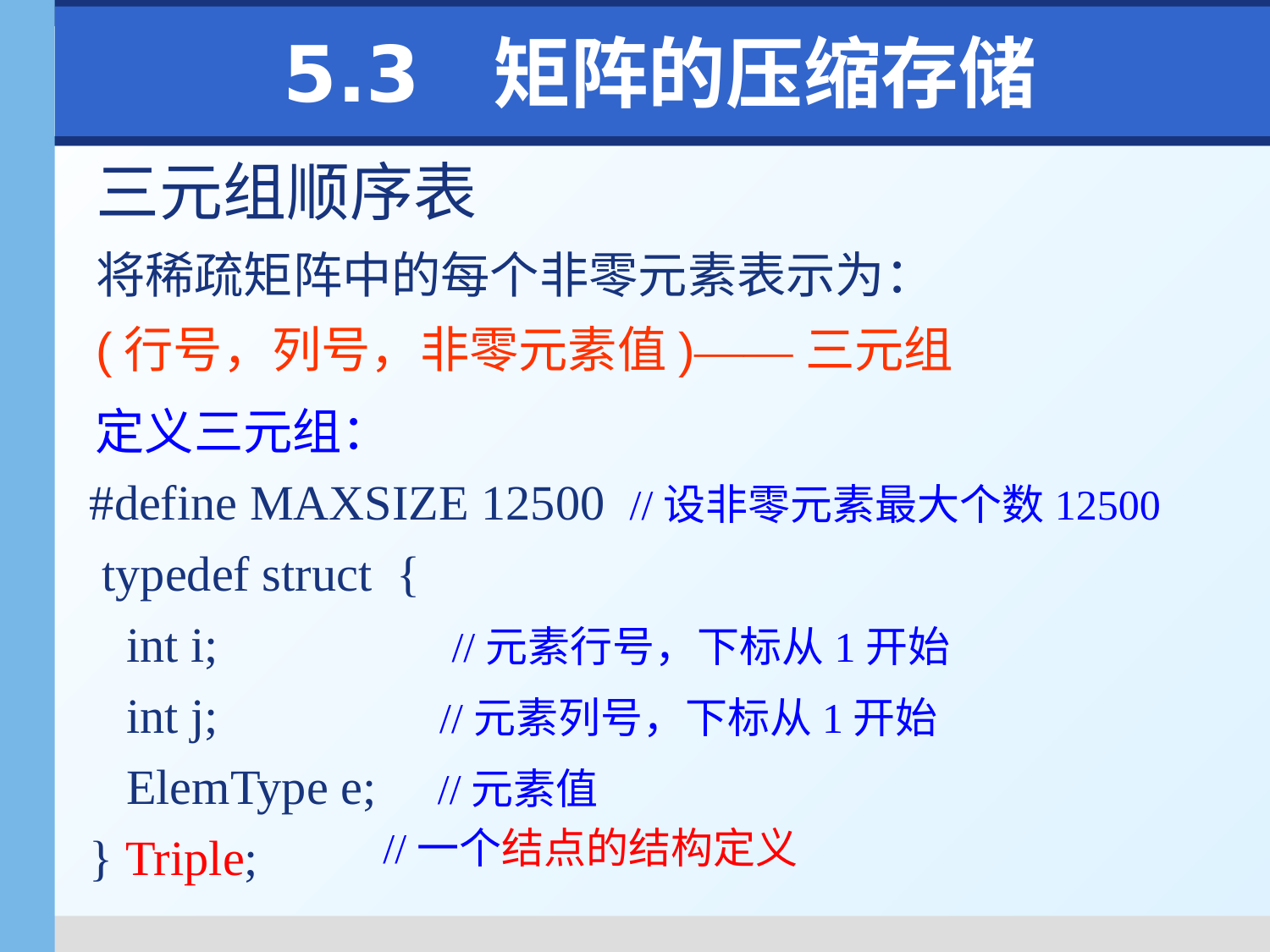

# 5.3  矩阵的压缩存储
三元组顺序表
将稀疏矩阵中的每个非零元素表示为：
(行号，列号，非零元素值)——三元组
定义三元组：
#define MAXSIZE 12500  //设非零元素最大个数12500
 typedef struct  {
   int i;                   //元素行号，下标从1开始
   int j;                  //元素列号，下标从1开始
   ElemType e;     //元素值
} Triple;
//一个结点的结构定义